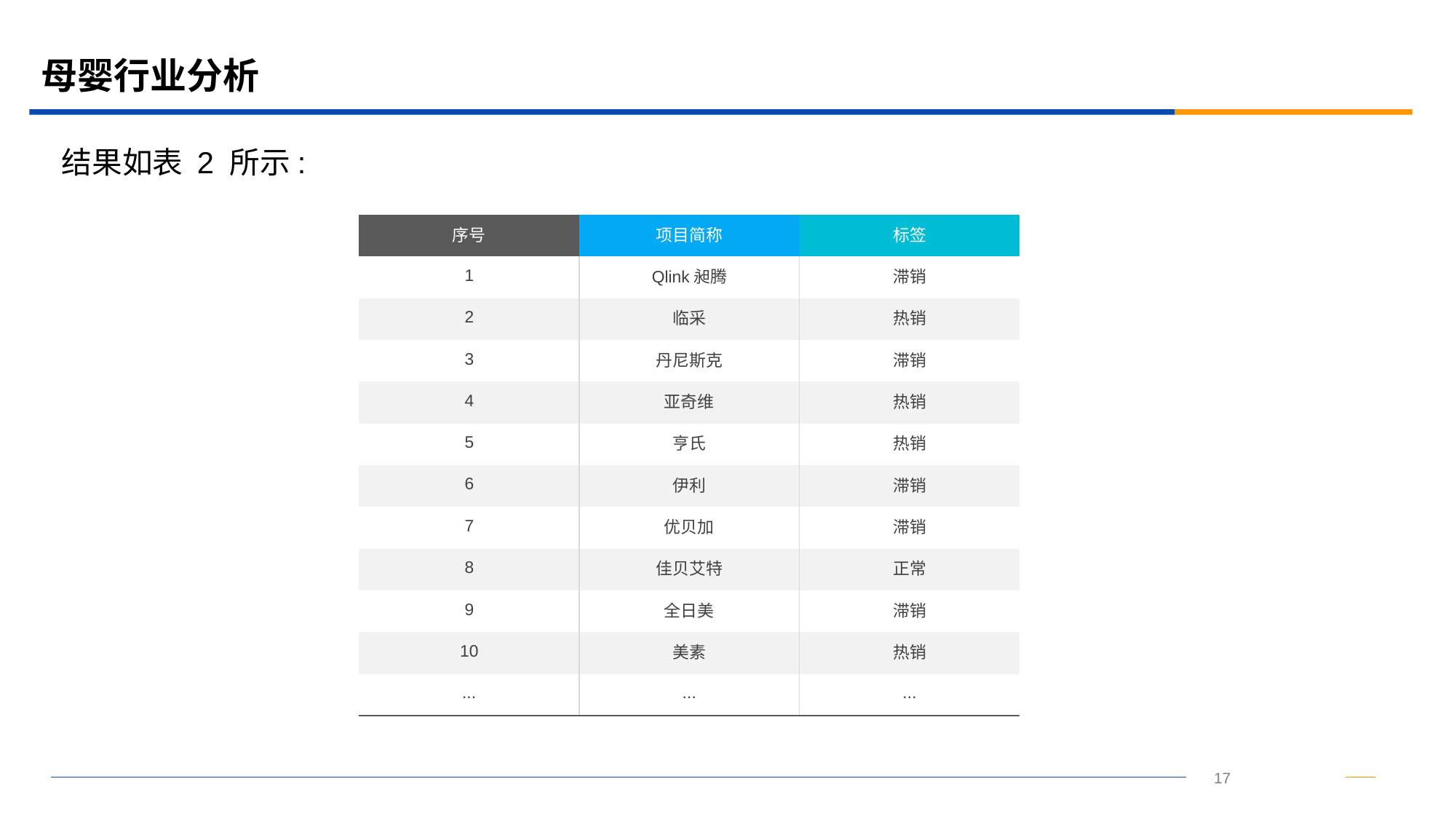

# 母婴行业分析
结果如表 2 所示:
| 序号 | 项目简称 | 标签 |
| --- | --- | --- |
| 1 | Qlink昶腾 | 滞销 |
| 2 | 临采 | 热销 |
| 3 | 丹尼斯克 | 滞销 |
| 4 | 亚奇维 | 热销 |
| 5 | 亨氏 | 热销 |
| 6 | 伊利 | 滞销 |
| 7 | 优贝加 | 滞销 |
| 8 | 佳贝艾特 | 正常 |
| 9 | 全日美 | 滞销 |
| 10 | 美素 | 热销 |
| ... | ... | ... |